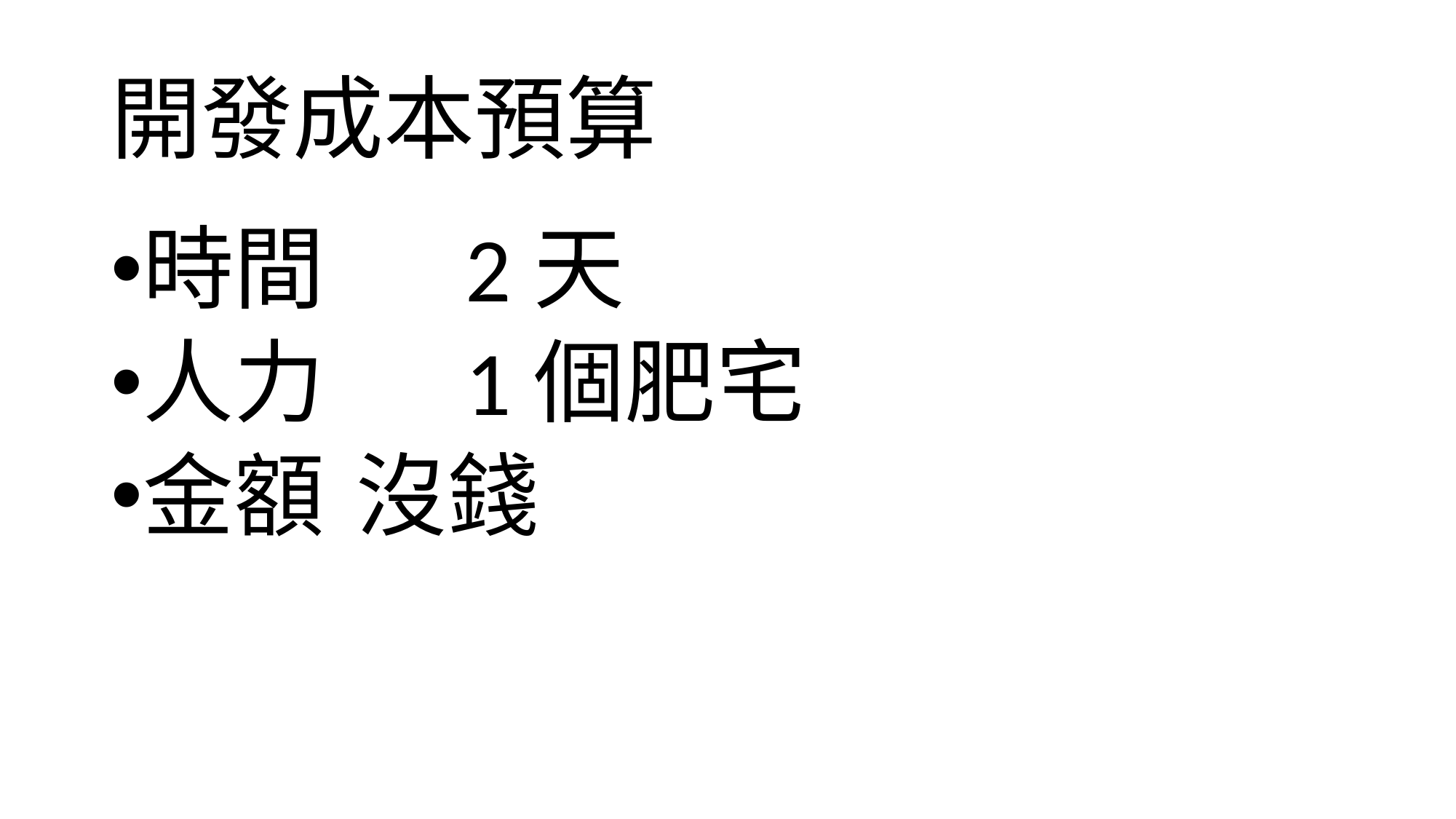

# 開發成本預算
時間		2天
人力		1個肥宅
金額 	沒錢